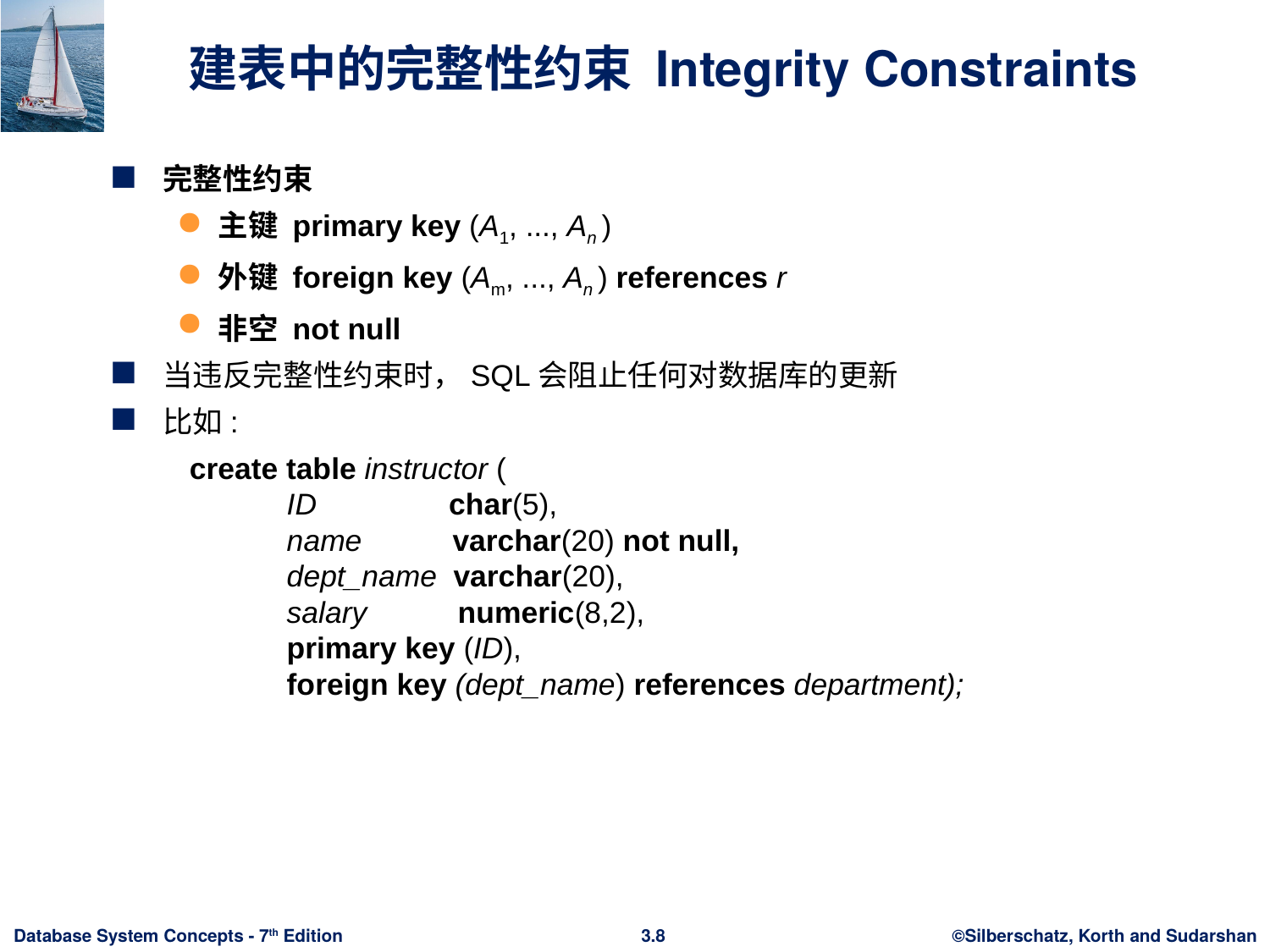

# 建表中的完整性约束 Integrity Constraints
完整性约束
主键 primary key (A1, ..., An )
外键 foreign key (Am, ..., An ) references r
非空 not null
当违反完整性约束时，SQL会阻止任何对数据库的更新
比如:
         create table instructor (
               ID                char(5),
               name           varchar(20) not null,
               dept_name  varchar(20),
               salary           numeric(8,2),
               primary key (ID),
               foreign key (dept_name) references department);